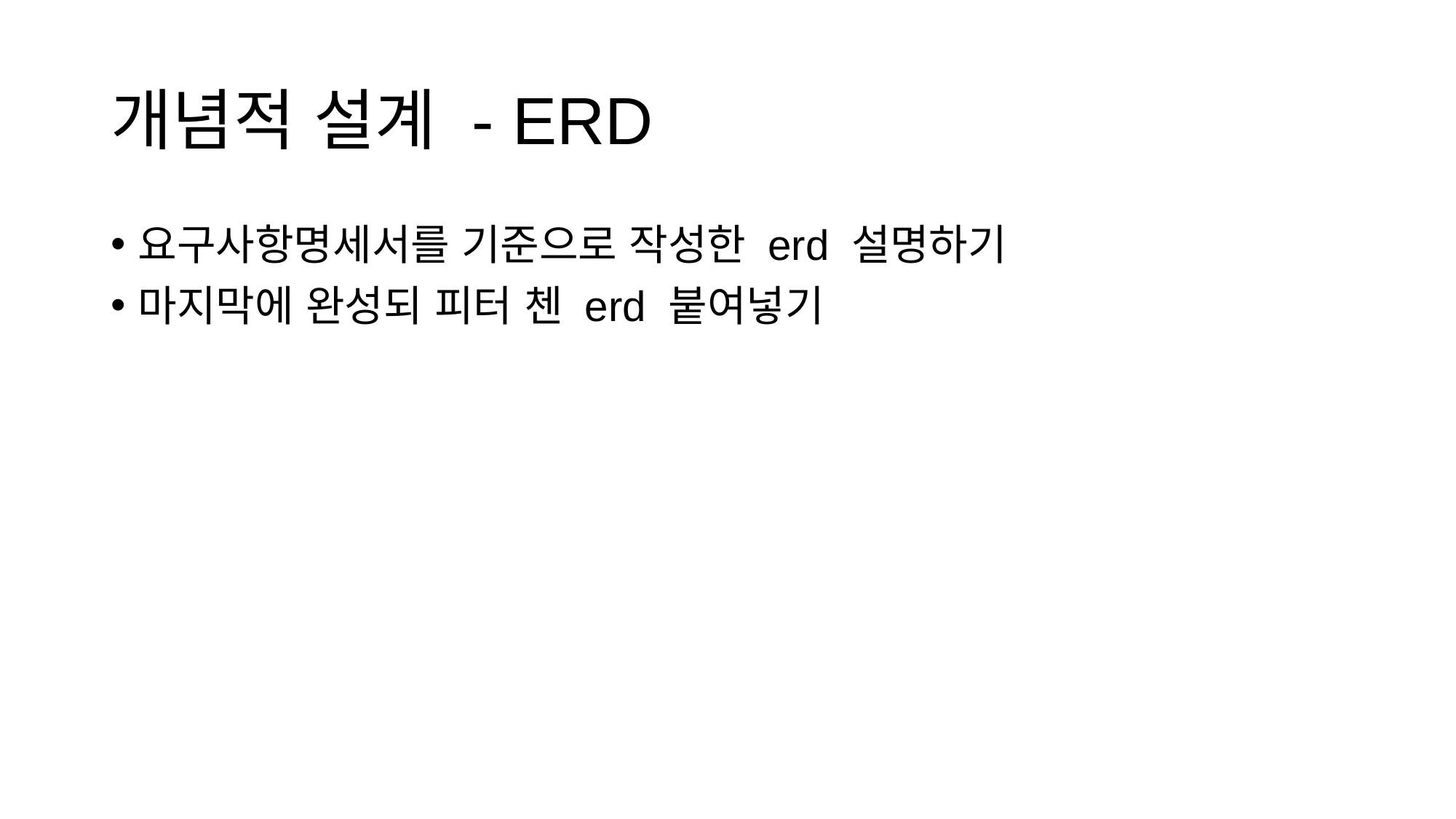

# 개념적 설계 - ERD
요구사항명세서를 기준으로 작성한 erd 설명하기
마지막에 완성되 피터 첸 erd 붙여넣기